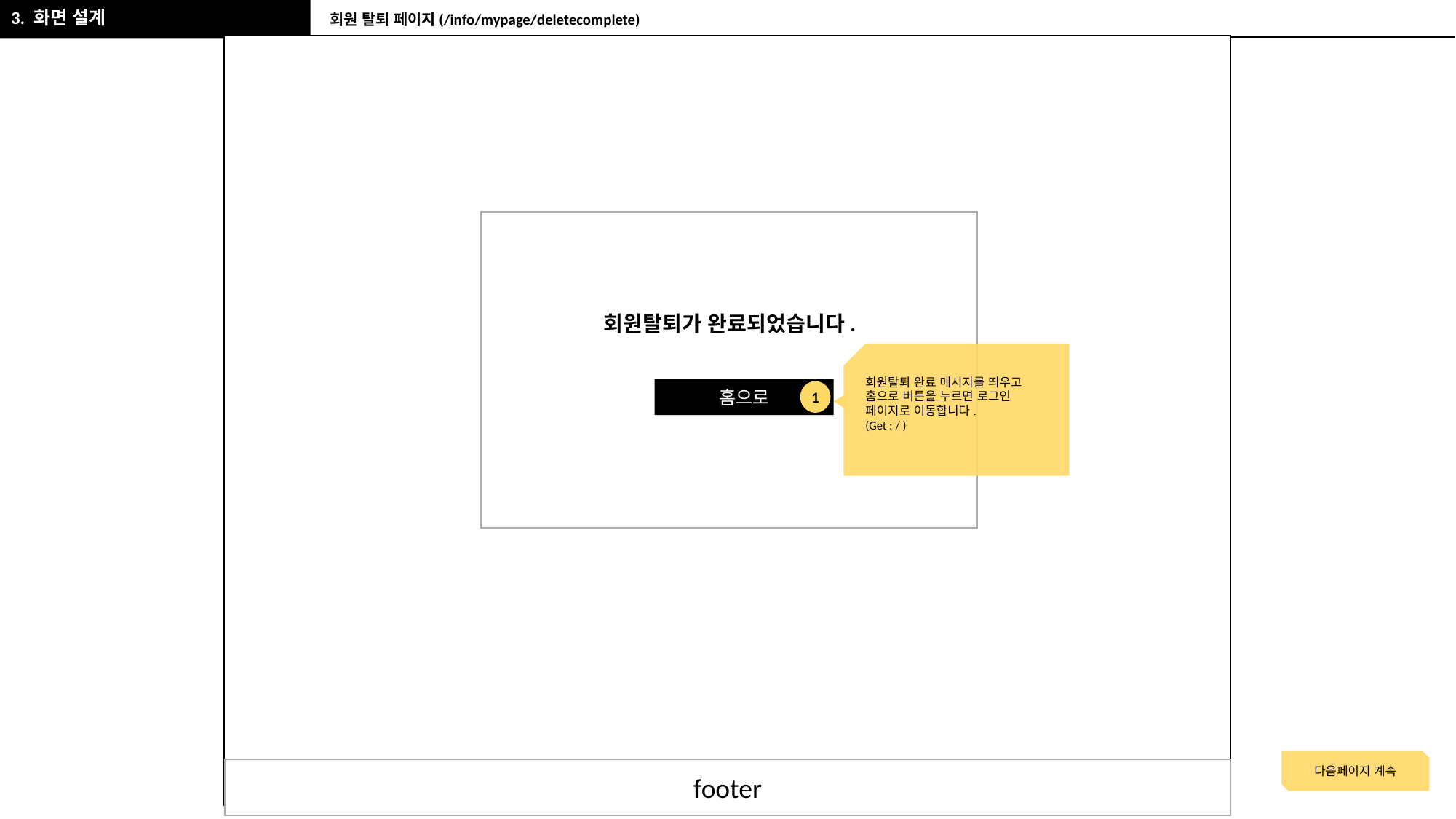

3. 화면 설계
회원 탈퇴 페이지(/info/mypage/deletecomplete)

회원탈퇴가 완료되었습니다.

회원탈퇴 완료 메시지를 띄우고 홈으로 버튼을 누르면 로그인 페이지로 이동합니다.
(Get : / )

홈으로

1
다음페이지 계속
footer